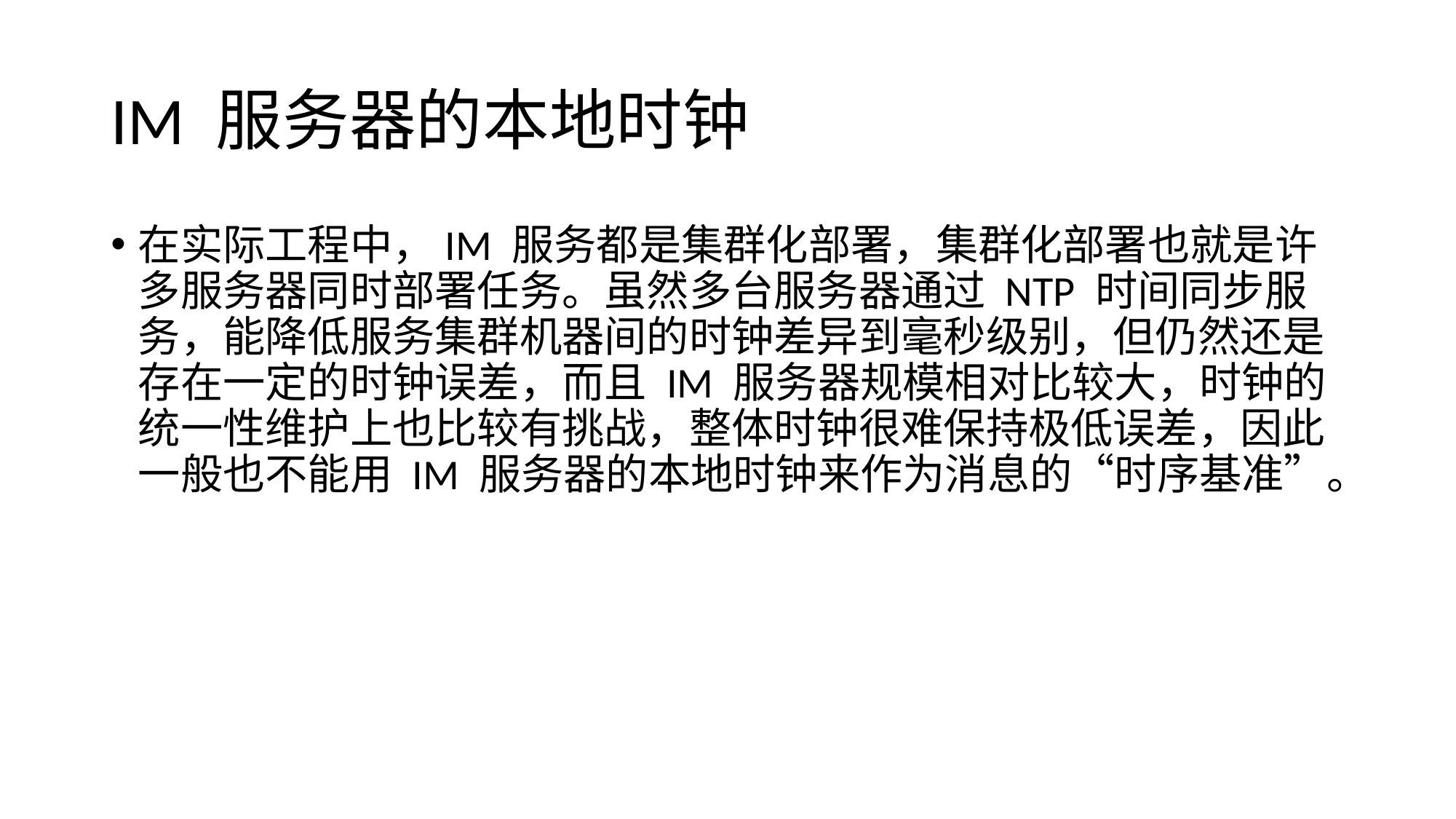

# IM 服务器的本地时钟
在实际工程中，IM 服务都是集群化部署，集群化部署也就是许多服务器同时部署任务。虽然多台服务器通过 NTP 时间同步服务，能降低服务集群机器间的时钟差异到毫秒级别，但仍然还是存在一定的时钟误差，而且 IM 服务器规模相对比较大，时钟的统一性维护上也比较有挑战，整体时钟很难保持极低误差，因此一般也不能用 IM 服务器的本地时钟来作为消息的“时序基准”。